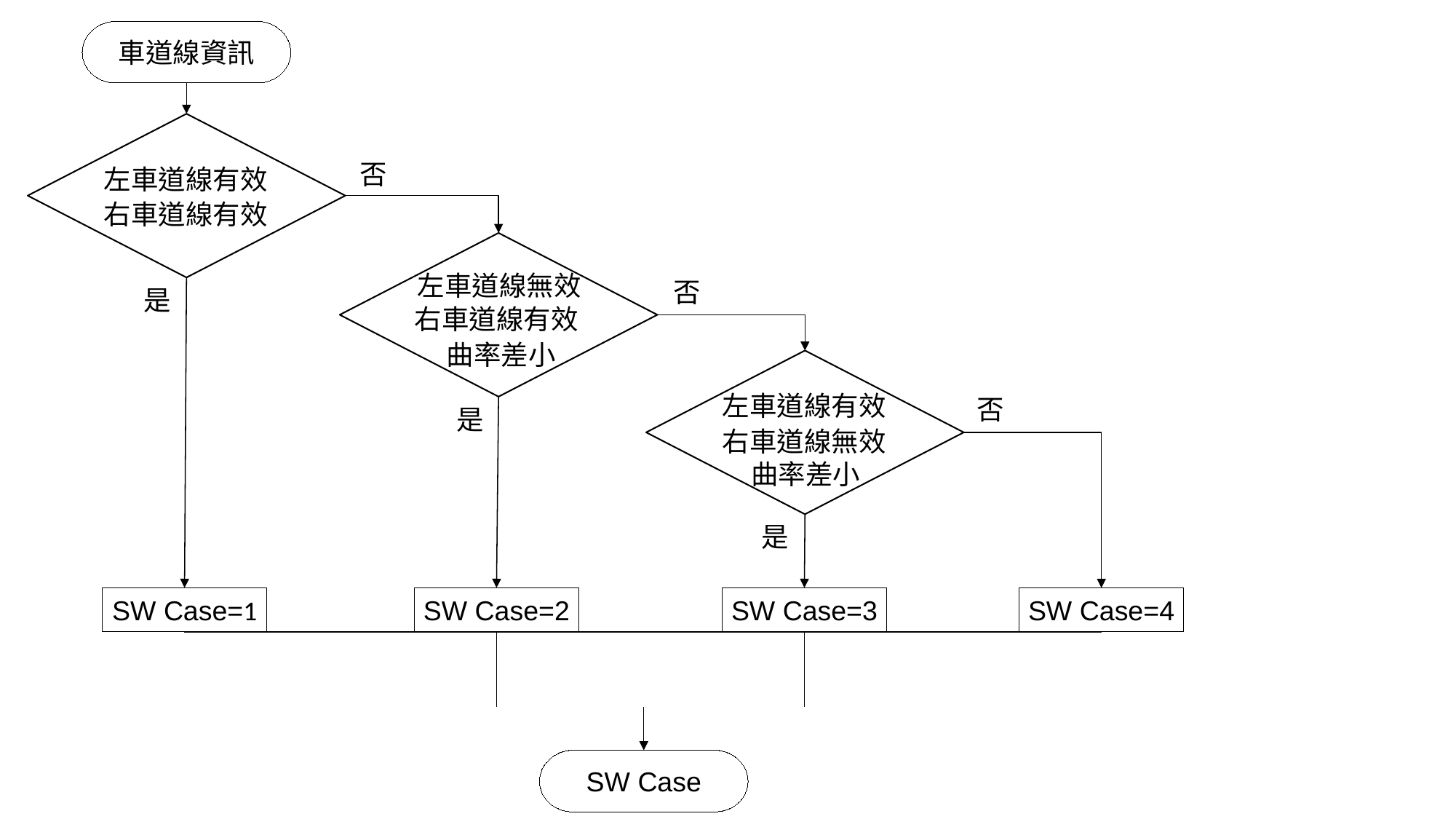

車道線資訊

左車道線有效
右車道線有效
否

左車道線無效
右車道線有效
否
是
曲率差小

左車道線有效
右車道線無效
否
是
曲率差小
是
SW Case=1

SW Case=2

SW Case=3

SW Case=4

SW Case